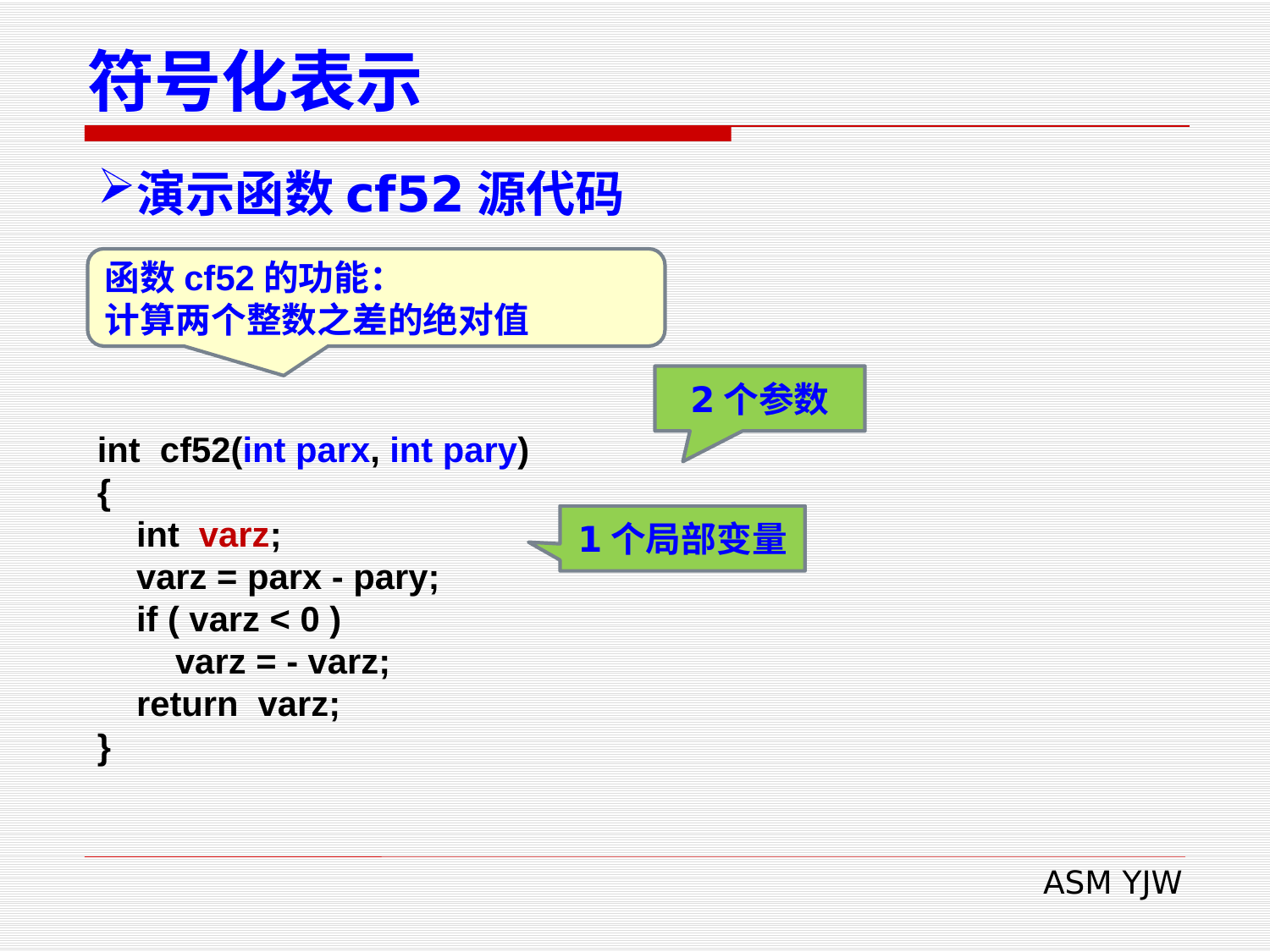

# 符号化表示
演示函数cf52源代码
函数cf52的功能：
计算两个整数之差的绝对值
2个参数
int  cf52(int parx, int pary)
{
    int  varz;
    varz = parx - pary;
    if ( varz < 0 )
        varz = - varz;
    return  varz;
}
1个局部变量